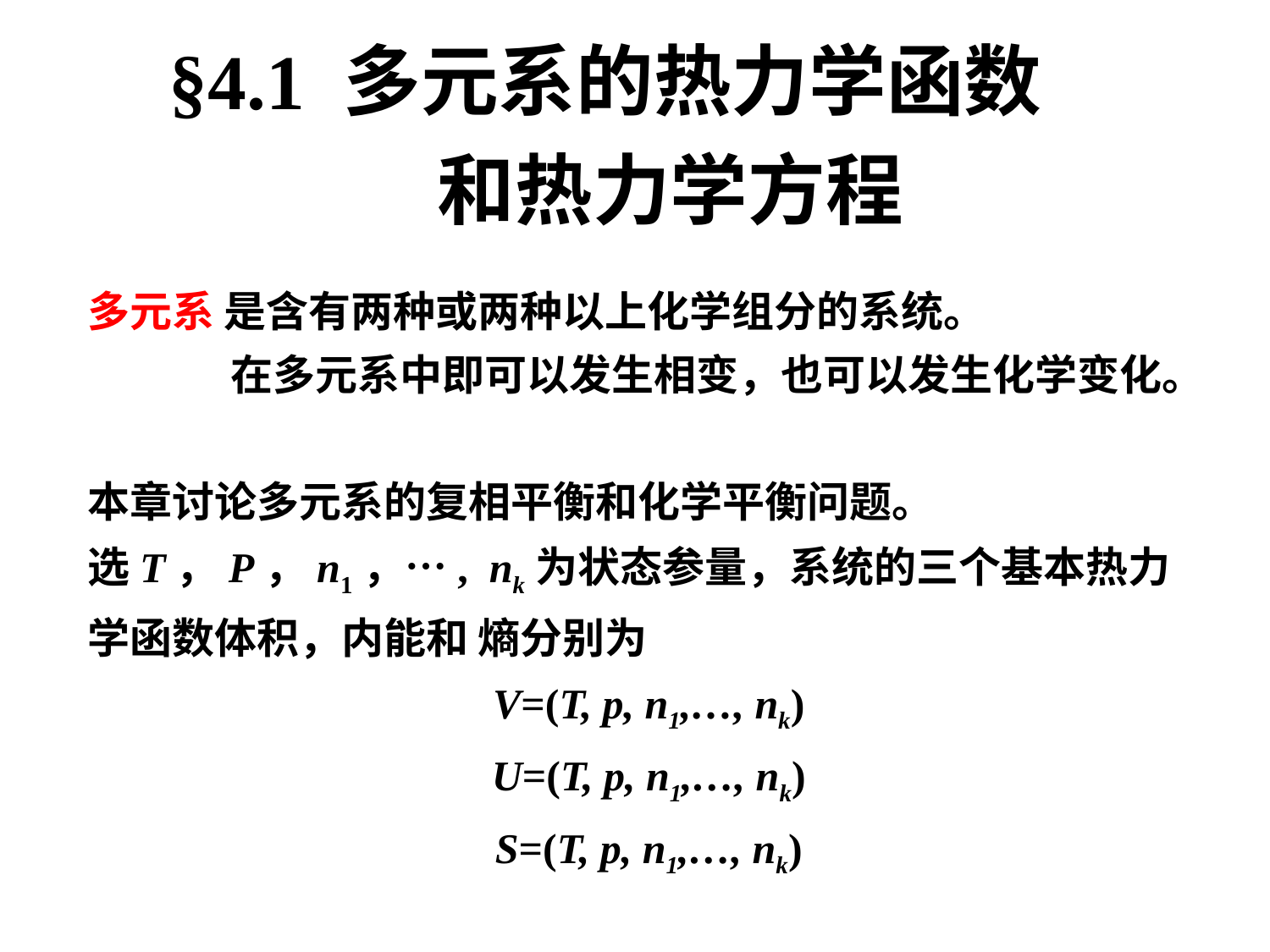

§4.1 多元系的热力学函数
                      和热力学方程
多元系 是含有两种或两种以上化学组分的系统。
              在多元系中即可以发生相变，也可以发生化学变化。

本章讨论多元系的复相平衡和化学平衡问题。
选T，P，n1，…,  nk为状态参量，系统的三个基本热力学函数体积，内能和 熵分别为
V=(T, p, n1,…, nk)
U=(T, p, n1,…, nk)
S=(T, p, n1,…, nk)